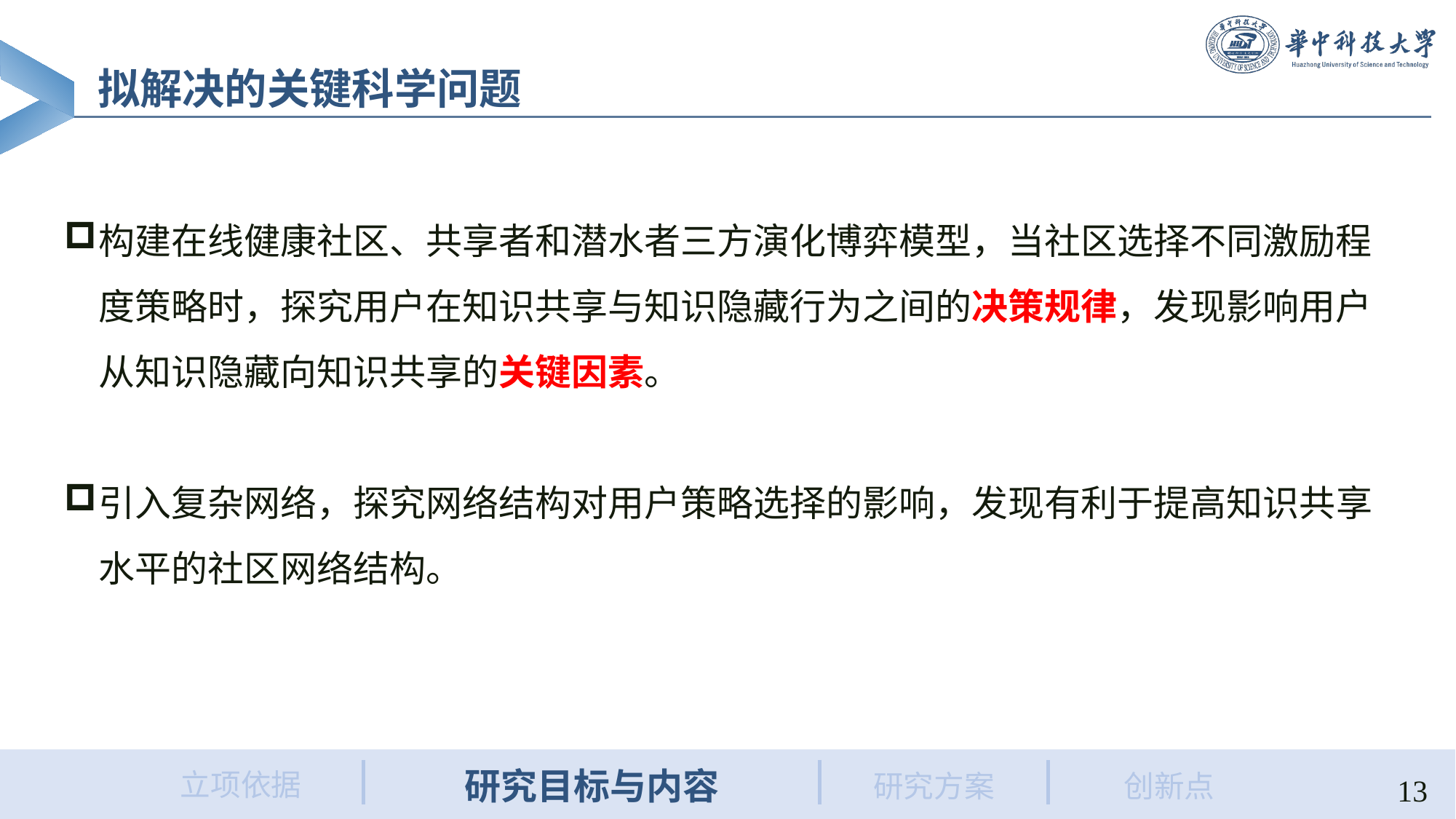

拟解决的关键科学问题
构建在线健康社区、共享者和潜水者三方演化博弈模型，当社区选择不同激励程度策略时，探究用户在知识共享与知识隐藏行为之间的决策规律，发现影响用户从知识隐藏向知识共享的关键因素。

引入复杂网络，探究网络结构对用户策略选择的影响，发现有利于提高知识共享水平的社区网络结构。

立项依据
创新点
研究方案
研究目标与内容
13